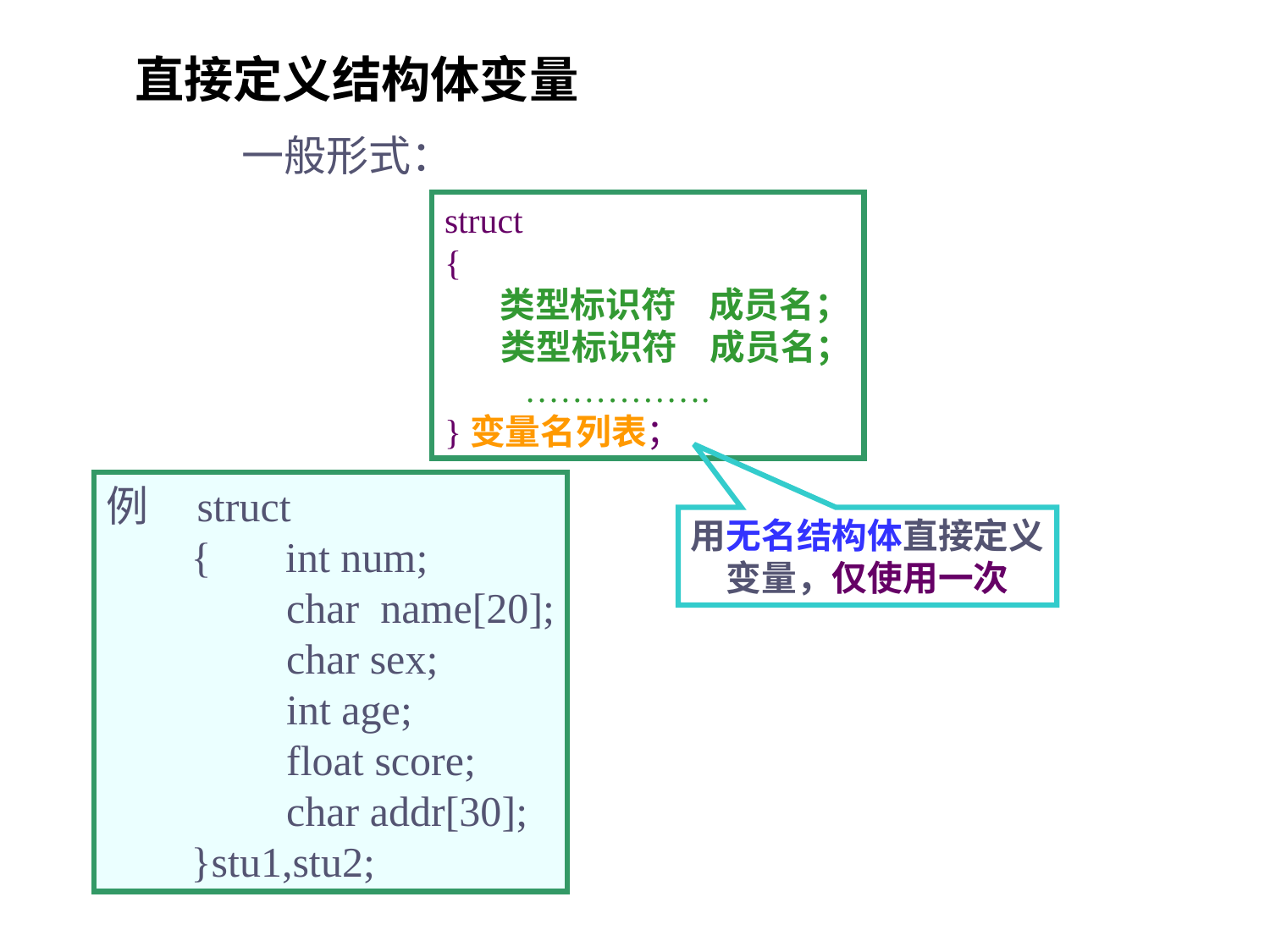

直接定义结构体变量
一般形式：
struct
{
      类型标识符    成员名；
      类型标识符    成员名；
         …………….
}变量名列表；
例    struct
        {       int num;
                 char  name[20];
                 char sex;
                 int age;
                 float score;
                 char addr[30];
        }stu1,stu2;
用无名结构体直接定义
变量，仅使用一次
6